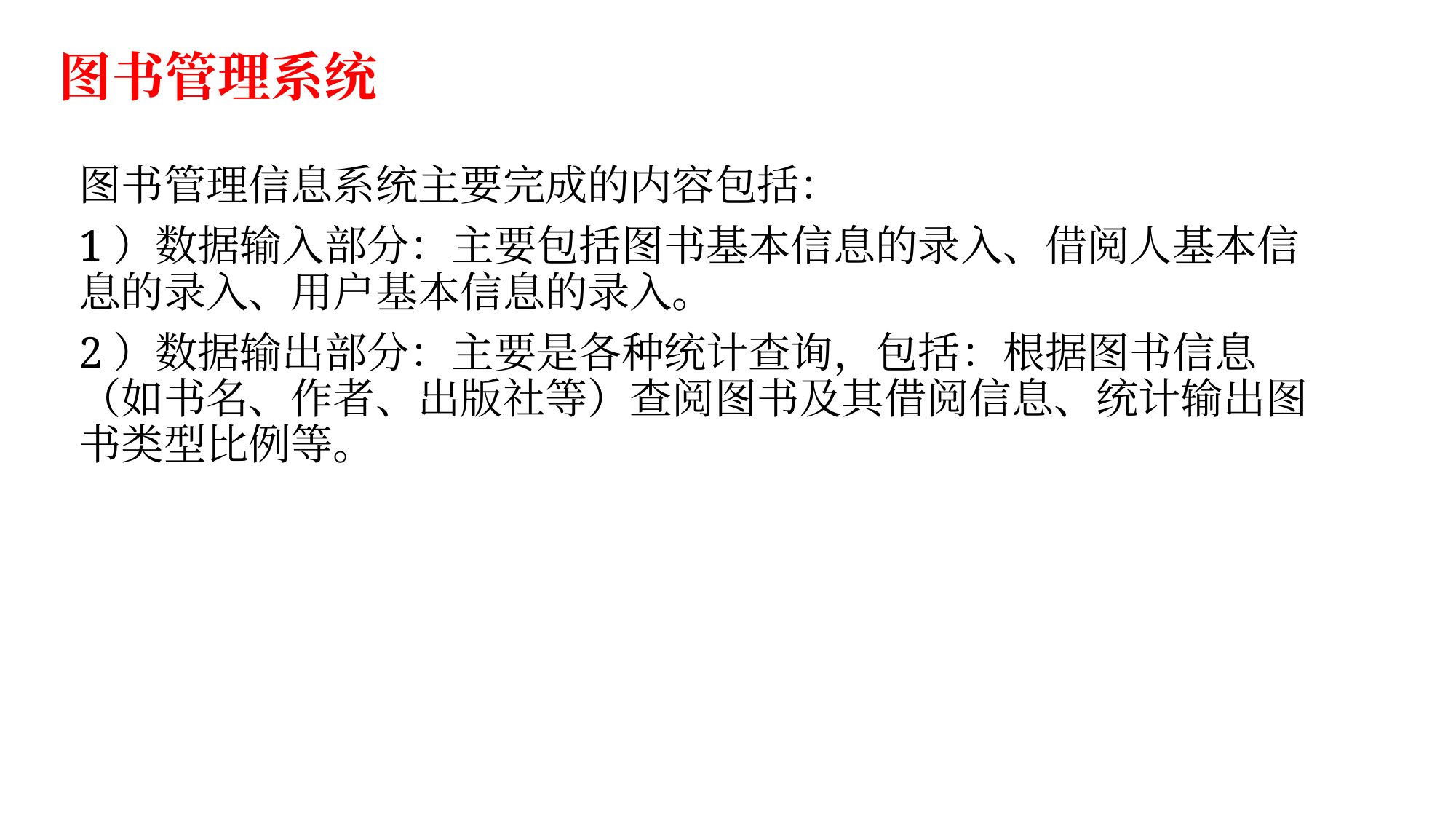

# 图书管理系统
图书管理信息系统主要完成的内容包括：
1）数据输入部分：主要包括图书基本信息的录入、借阅人基本信息的录入、用户基本信息的录入。
2）数据输出部分：主要是各种统计查询，包括：根据图书信息（如书名、作者、出版社等）查阅图书及其借阅信息、统计输出图书类型比例等。